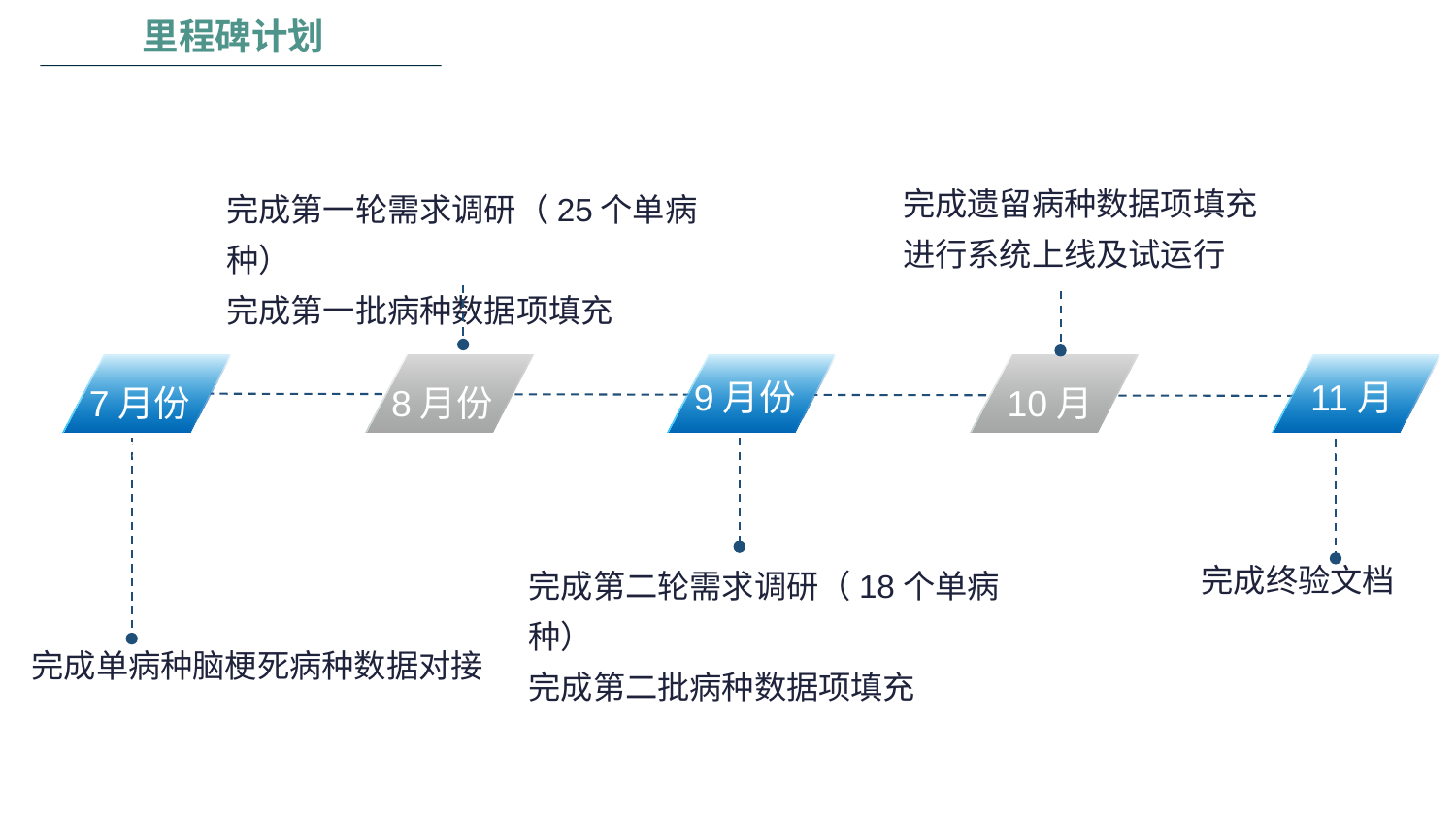

里程碑计划

完成遗留病种数据项填充
进行系统上线及试运行
完成第一轮需求调研（25个单病种）
完成第一批病种数据项填充

9月份

11月份
7月份你
8月份呢
10月份呢
完成终验文档
完成第二轮需求调研（18个单病种）
完成第二批病种数据项填充
完成单病种脑梗死病种数据对接